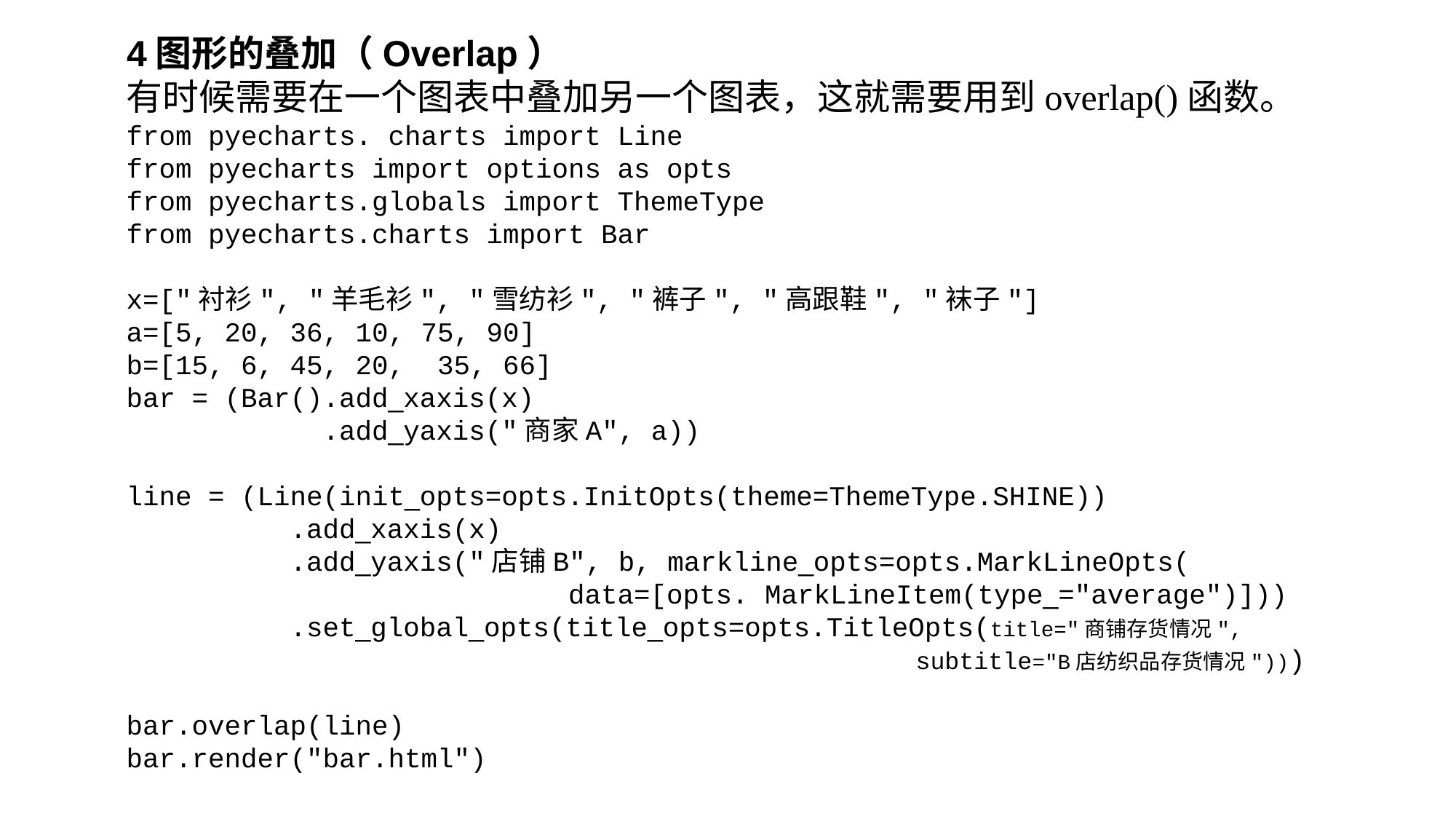

4图形的叠加（Overlap）
有时候需要在一个图表中叠加另一个图表，这就需要用到overlap()函数。
from pyecharts. charts import Line
from pyecharts import options as opts
from pyecharts.globals import ThemeType
from pyecharts.charts import Bar

x=["衬衫", "羊毛衫", "雪纺衫", "裤子", "高跟鞋", "袜子"]
a=[5, 20, 36, 10, 75, 90]
b=[15, 6, 45, 20,  35, 66]
bar = (Bar().add_xaxis(x)
            .add_yaxis("商家A", a))

line = (Line(init_opts=opts.InitOpts(theme=ThemeType.SHINE))
          .add_xaxis(x)
          .add_yaxis("店铺B", b, markline_opts=opts.MarkLineOpts(
                           data=[opts. MarkLineItem(type_="average")]))
          .set_global_opts(title_opts=opts.TitleOpts(title="商铺存货情况",
                                                              subtitle="B店纺织品存货情况")))

bar.overlap(line)
bar.render("bar.html")